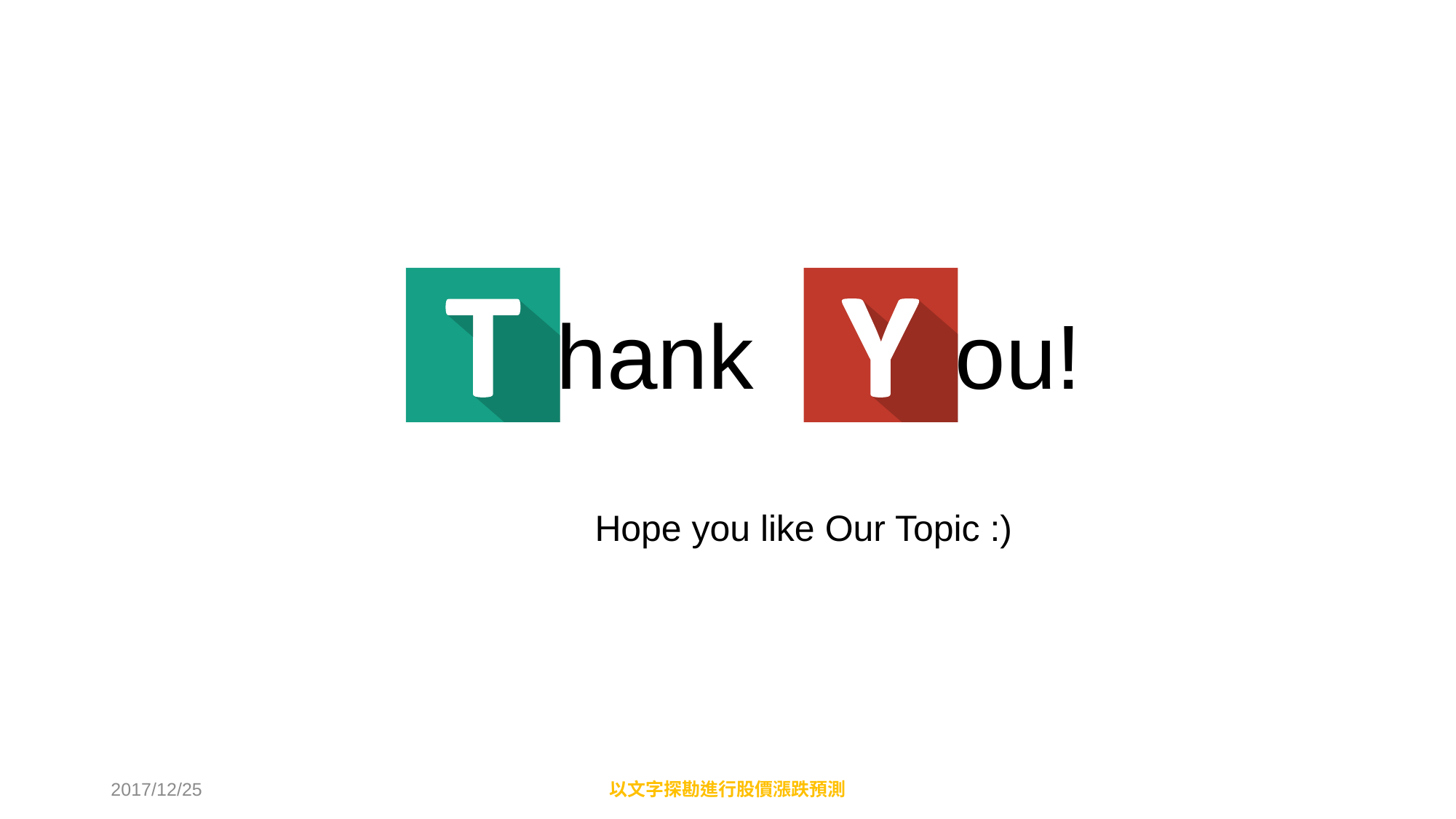

# hank        ou!

Hope you like Our Topic :)
2017/12/25
以文字探勘進行股價漲跌預測